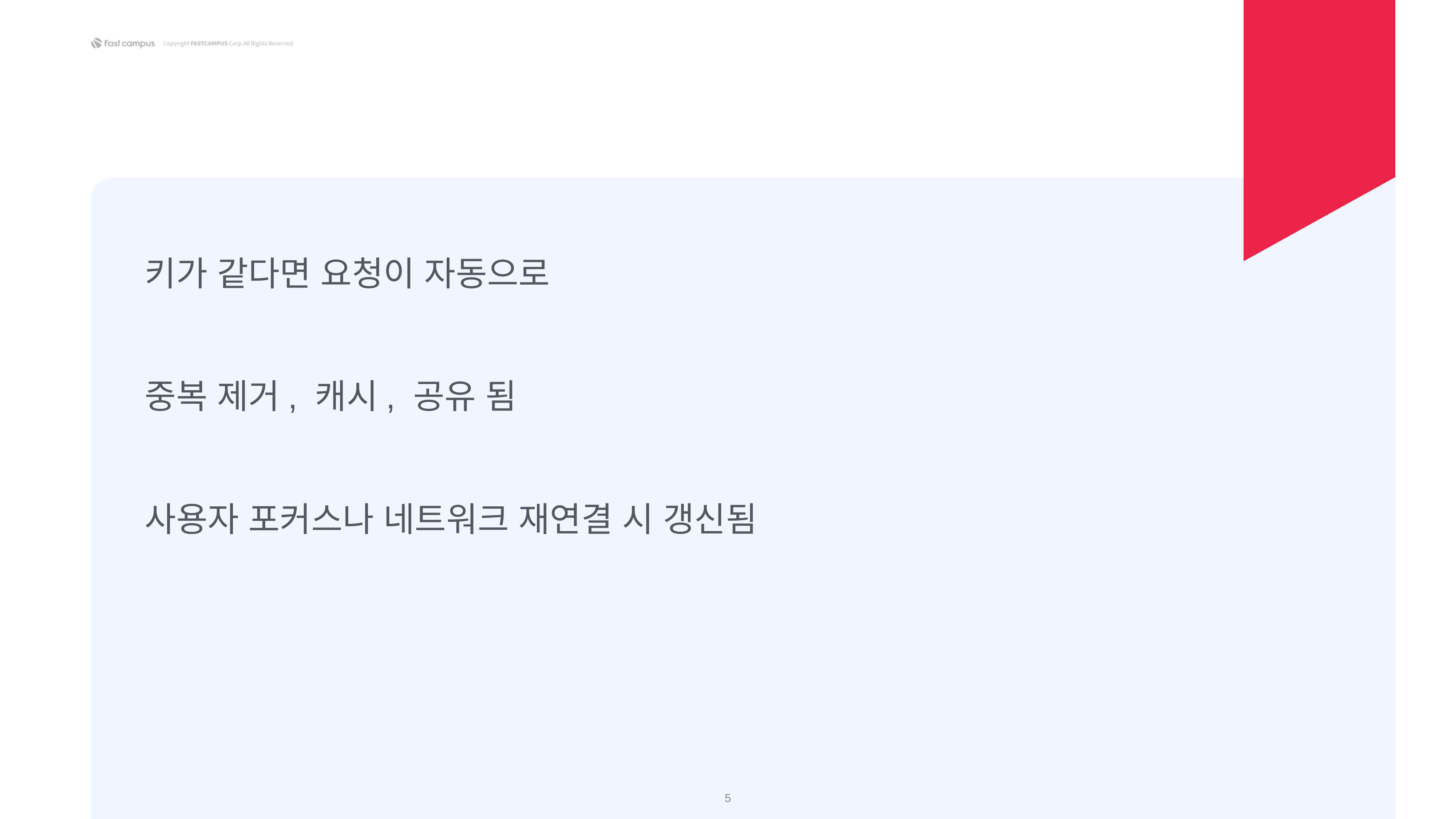

키가 같다면 요청이 자동으로

중복 제거, 캐시, 공유 됨

사용자 포커스나 네트워크 재연결 시 갱신됨
5